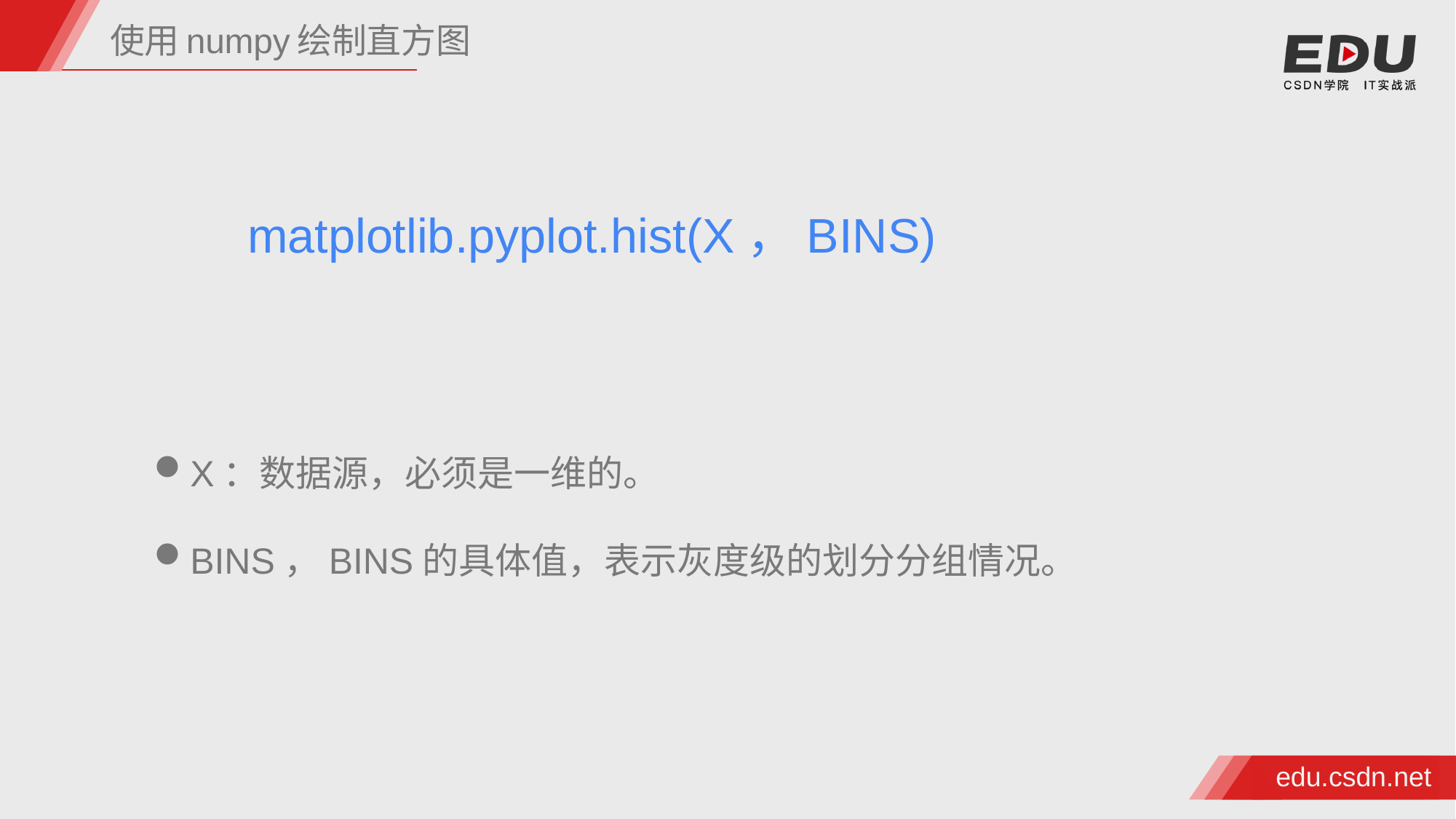

使用numpy绘制直方图
matplotlib.pyplot.hist(X，BINS)
X：数据源，必须是一维的。
BINS，BINS的具体值，表示灰度级的划分分组情况。